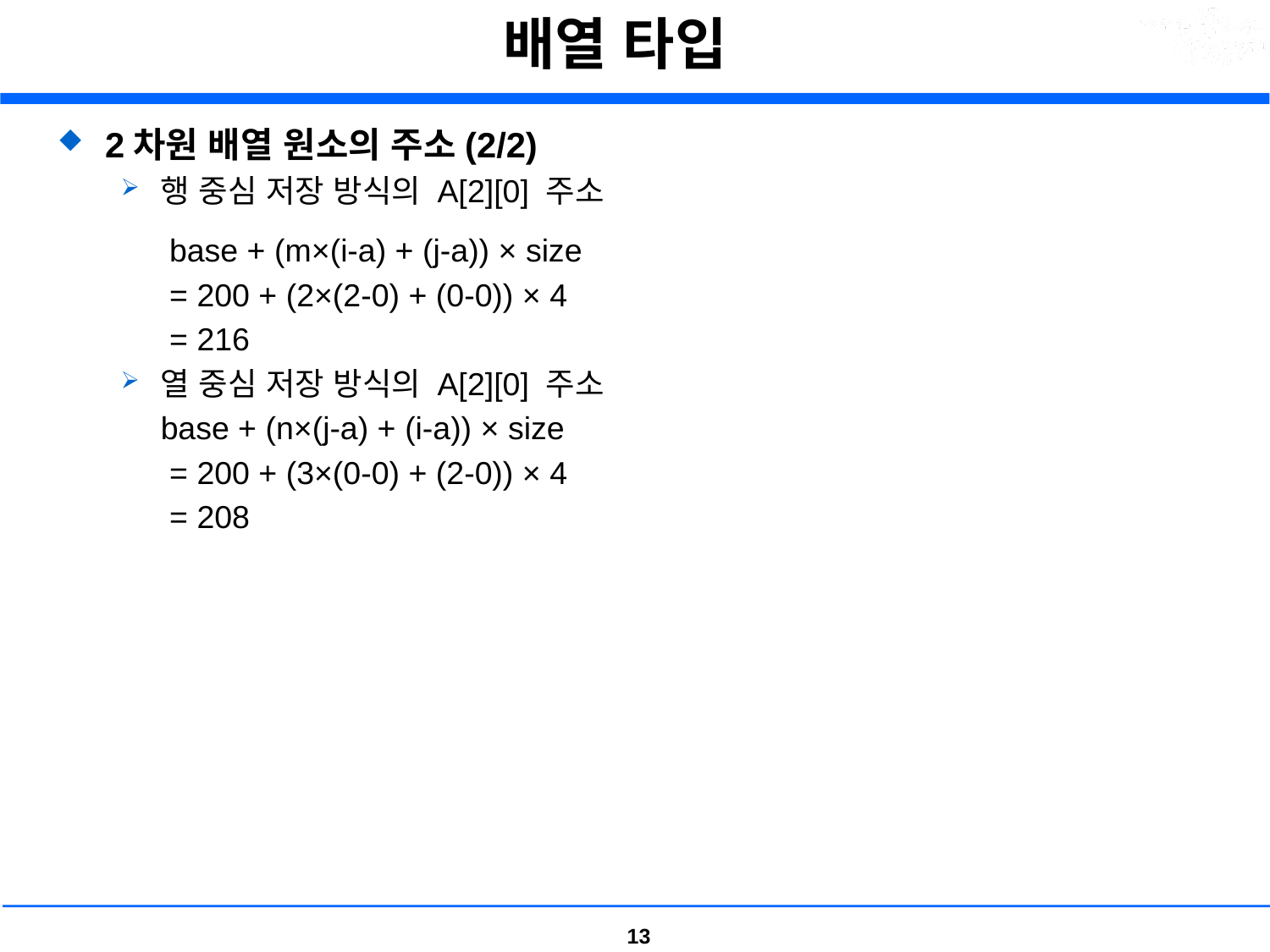

# 배열 타입
2차원 배열 원소의 주소(2/2)
행 중심 저장 방식의 A[2][0] 주소
	 base + (m×(i-a) + (j-a)) × size
	 = 200 + (2×(2-0) + (0-0)) × 4
	 = 216
열 중심 저장 방식의 A[2][0] 주소
	base + (n×(j-a) + (i-a)) × size
	 = 200 + (3×(0-0) + (2-0)) × 4
	 = 208